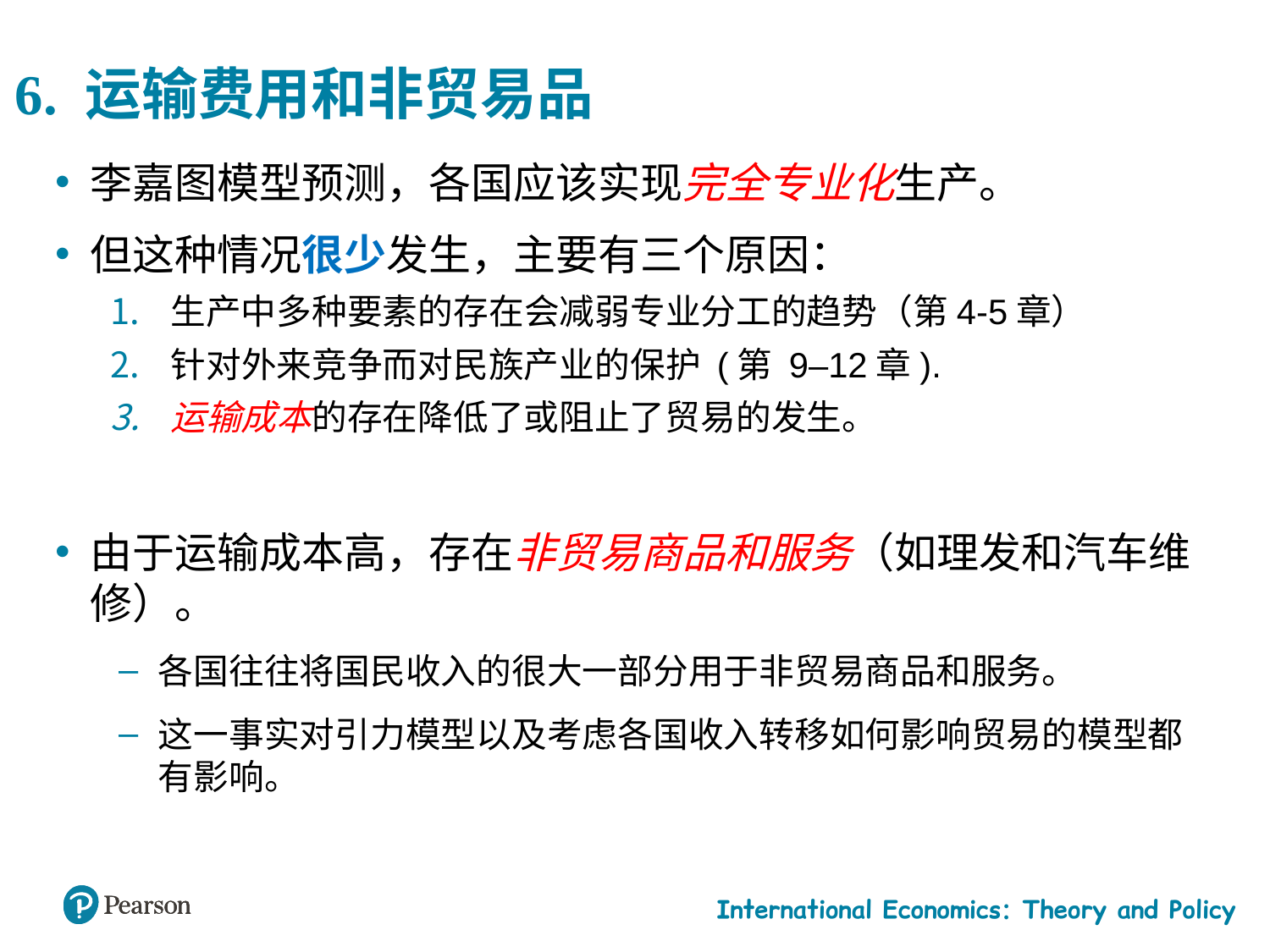

# 6. 运输费用和非贸易品
李嘉图模型预测，各国应该实现完全专业化生产。
但这种情况很少发生，主要有三个原因：
生产中多种要素的存在会减弱专业分工的趋势（第4-5章）
针对外来竞争而对民族产业的保护 (第 9–12章).
运输成本的存在降低了或阻止了贸易的发生。

由于运输成本高，存在非贸易商品和服务（如理发和汽车维修）。
各国往往将国民收入的很大一部分用于非贸易商品和服务。
这一事实对引力模型以及考虑各国收入转移如何影响贸易的模型都有影响。